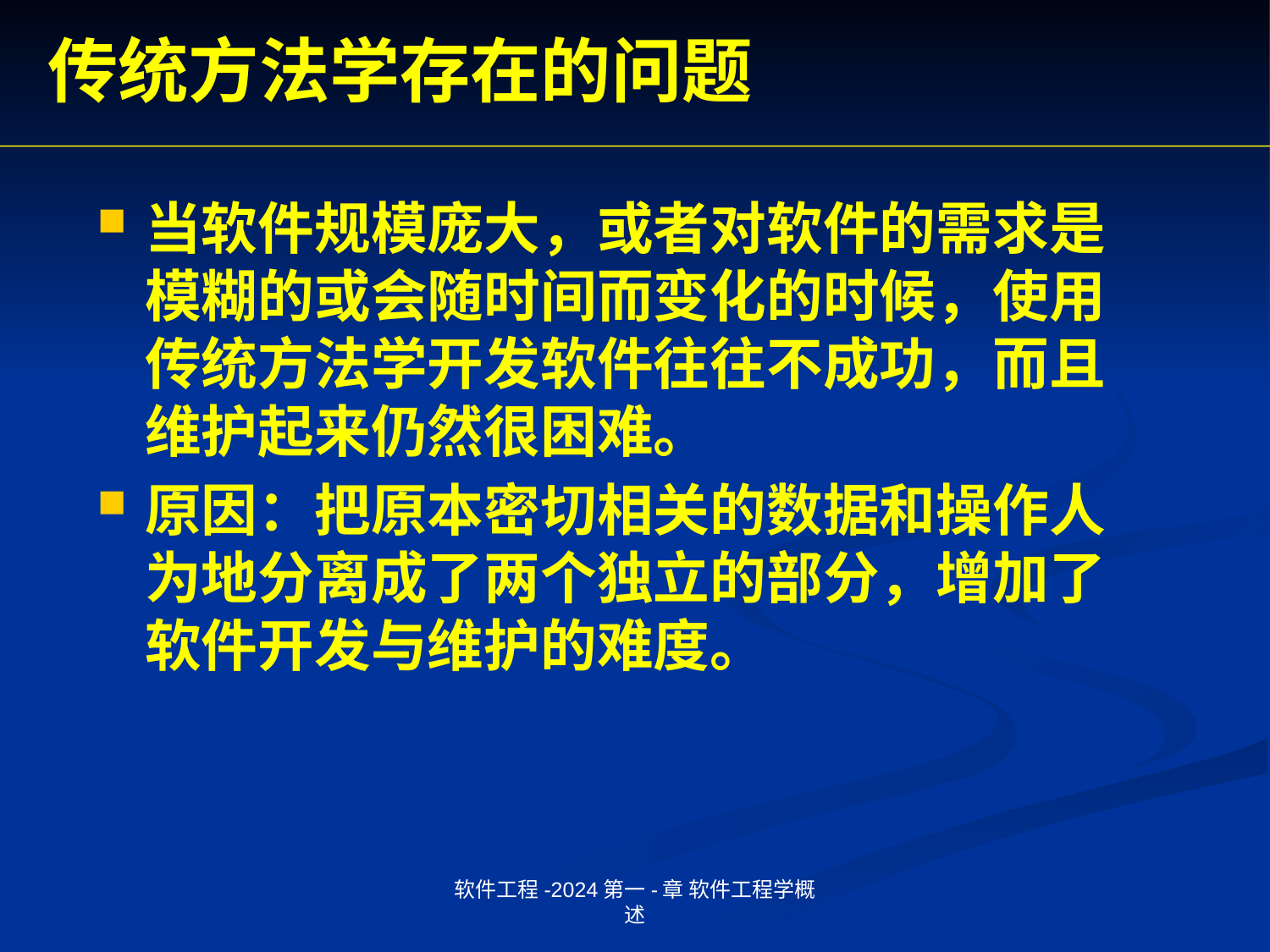

# 传统方法学存在的问题

当软件规模庞大，或者对软件的需求是模糊的或会随时间而变化的时候，使用传统方法学开发软件往往不成功，而且维护起来仍然很困难。
原因：把原本密切相关的数据和操作人为地分离成了两个独立的部分，增加了软件开发与维护的难度。
软件工程-2024第一-章 软件工程学概述
57